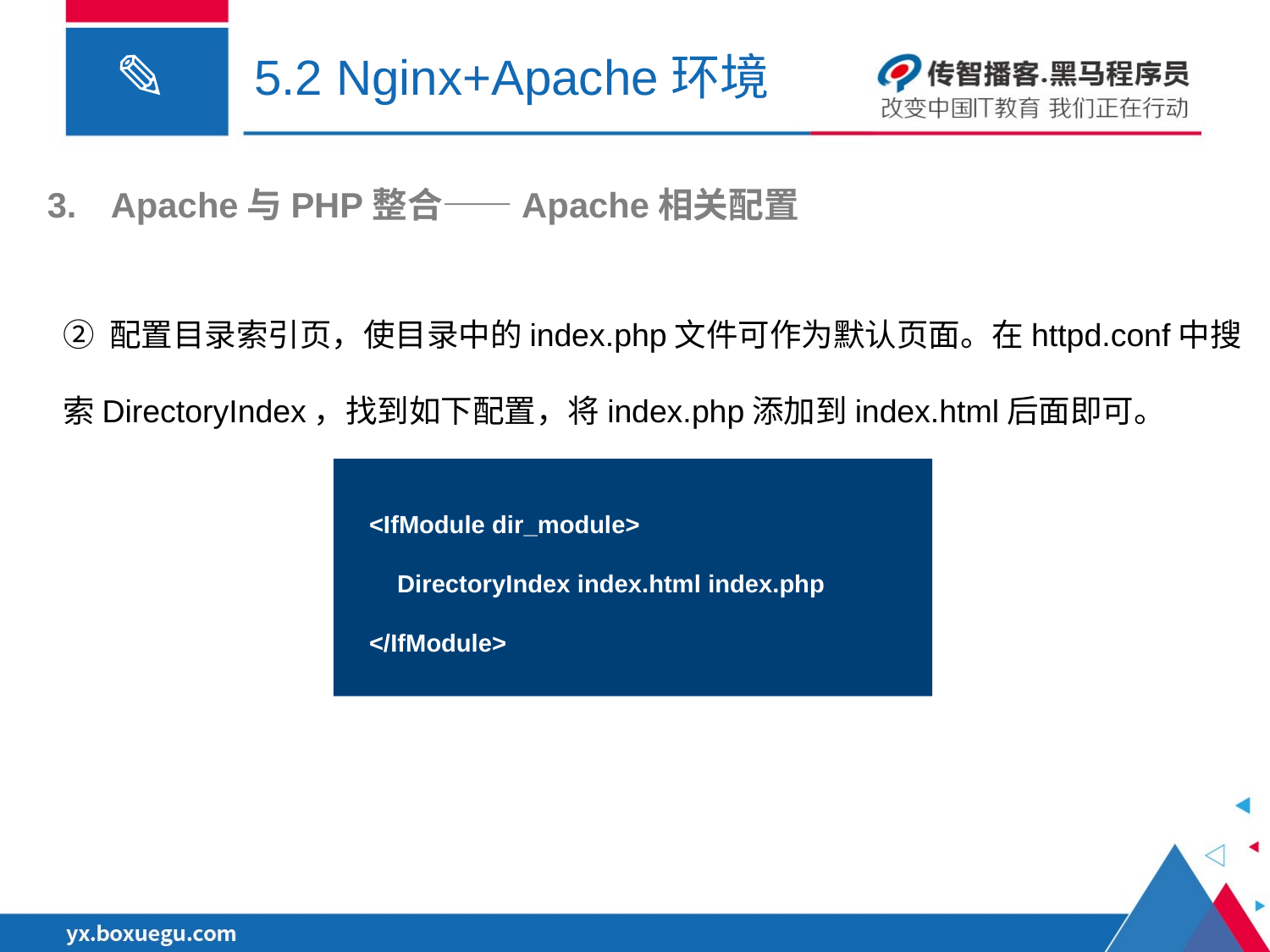

# 5.2 Nginx+Apache环境
Apache与PHP整合——Apache相关配置
② 配置目录索引页，使目录中的index.php文件可作为默认页面。在httpd.conf中搜索DirectoryIndex，找到如下配置，将index.php添加到index.html后面即可。

<IfModule dir_module>
    DirectoryIndex index.html index.php
</IfModule>